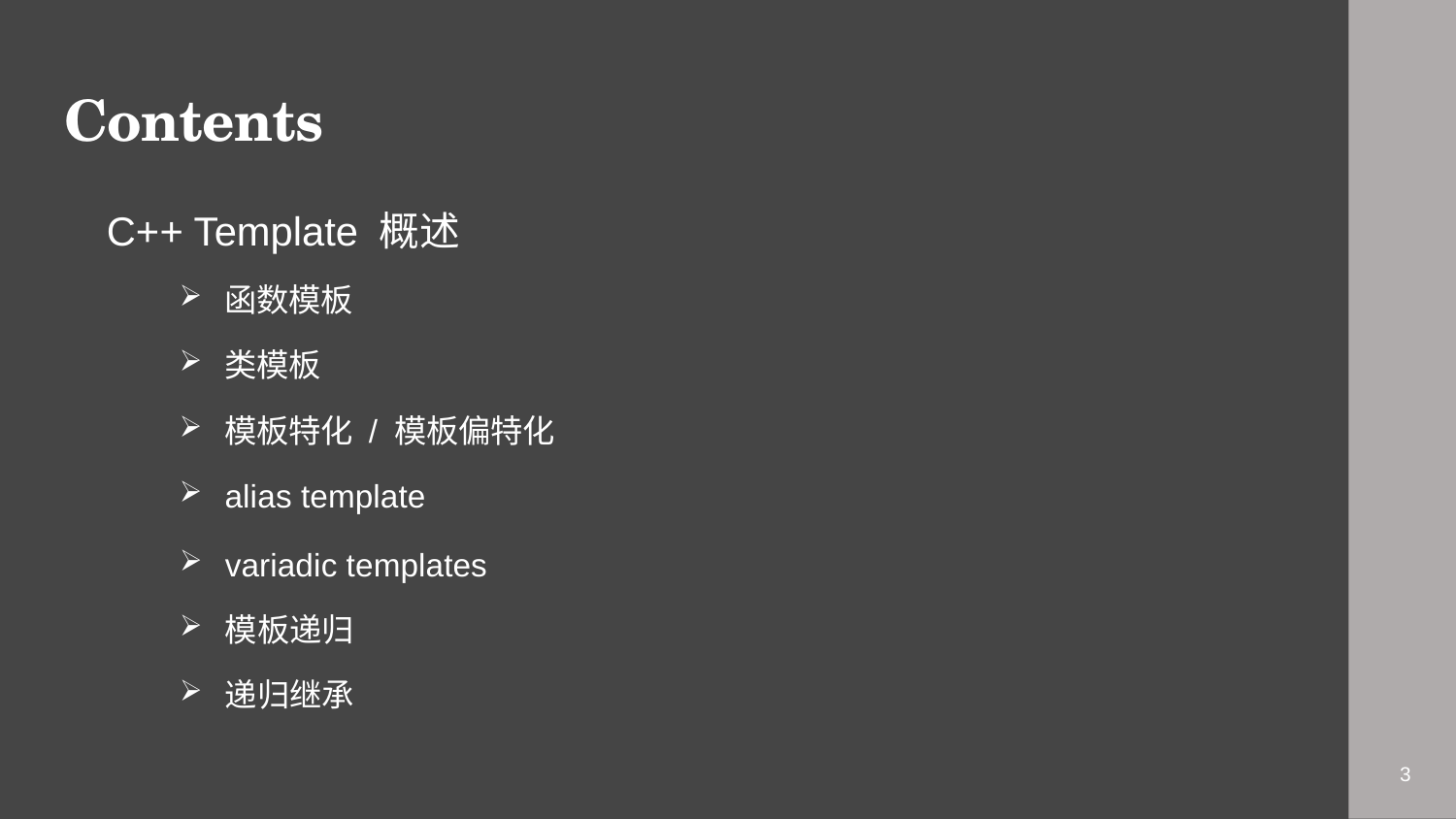

# Contents
C++ Template 概述
函数模板
类模板
模板特化 / 模板偏特化
alias template
variadic templates
模板递归
递归继承
3